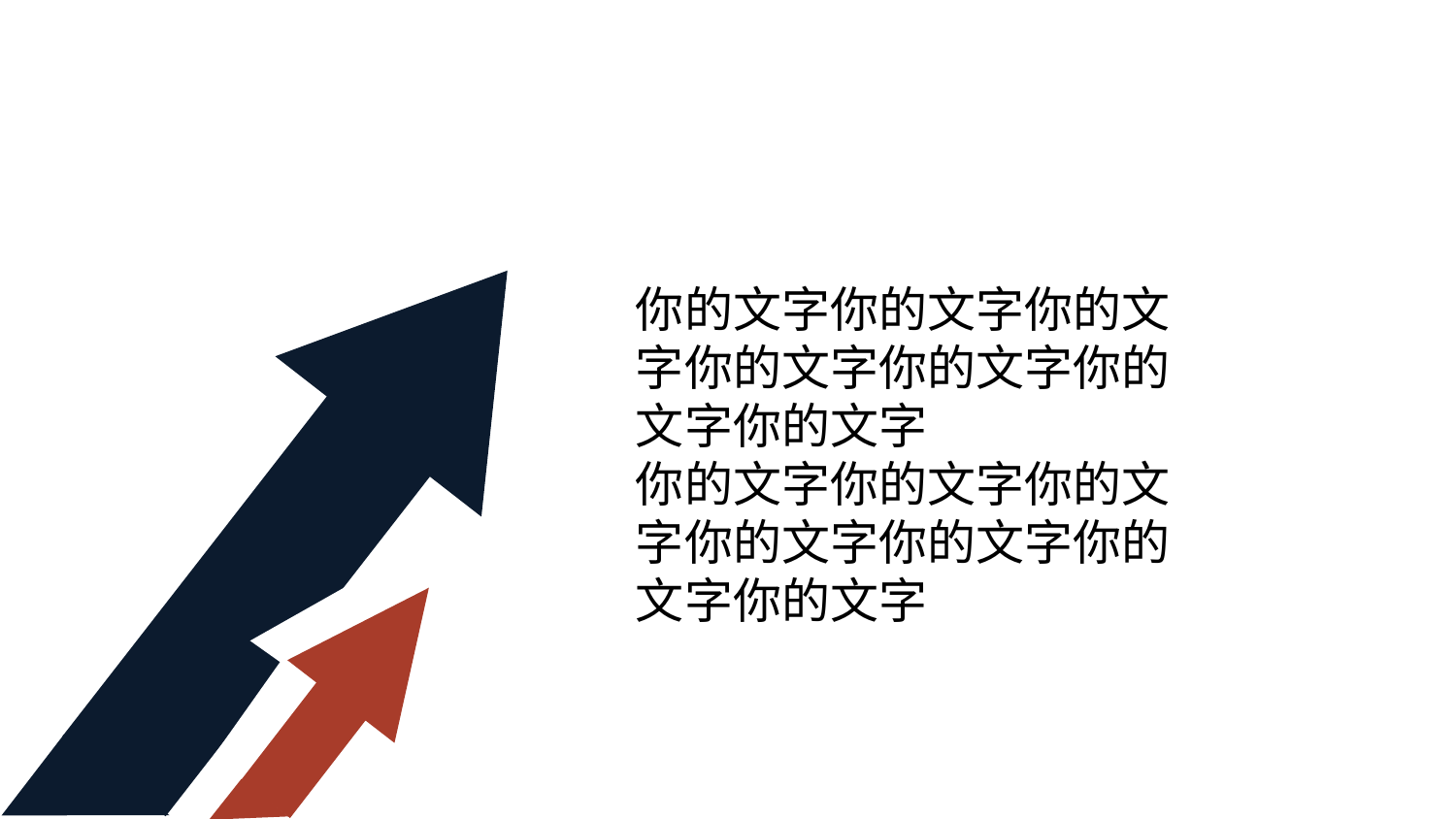

你的文字你的文字你的文字你的文字你的文字你的文字你的文字
你的文字你的文字你的文字你的文字你的文字你的文字你的文字